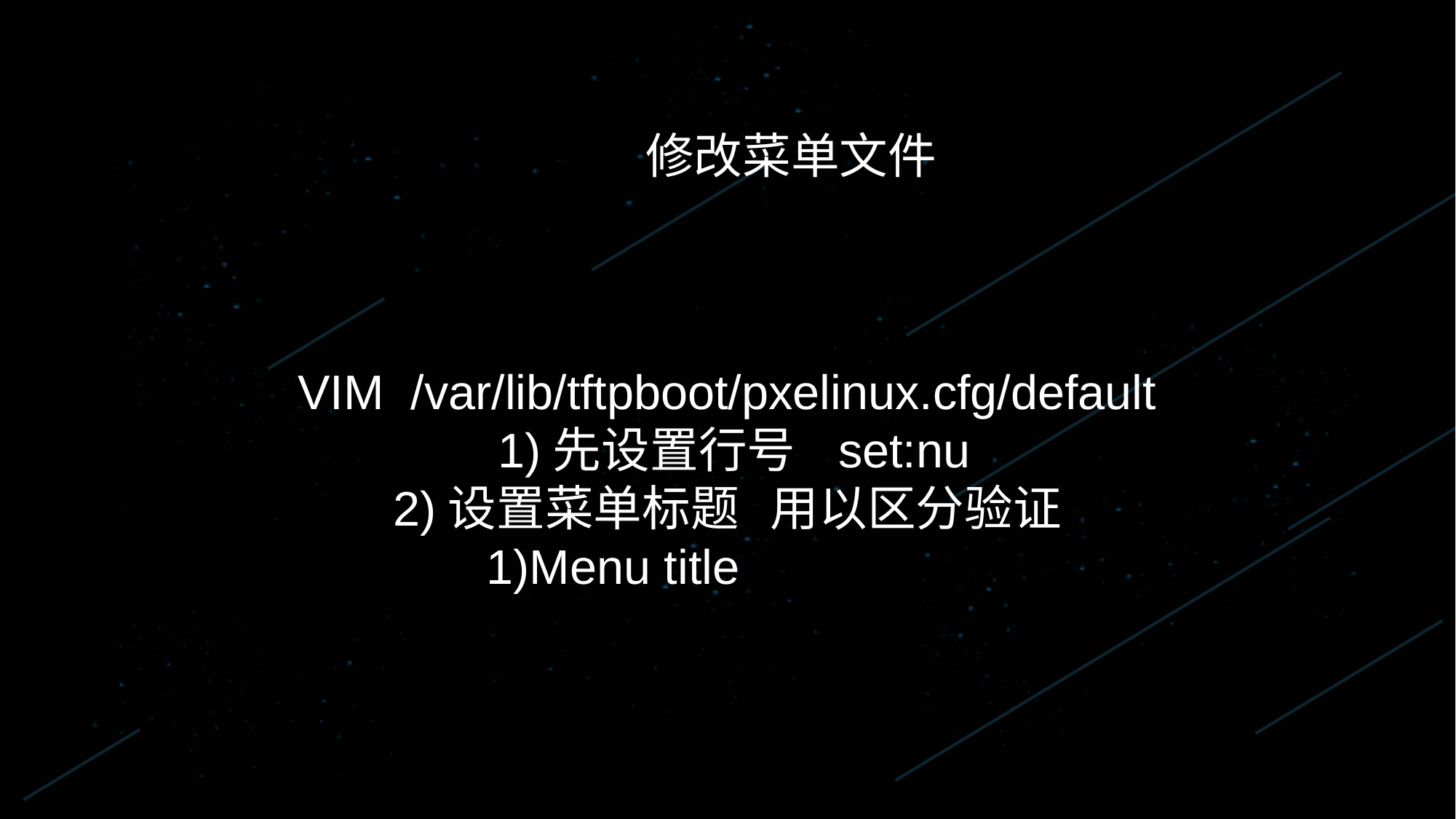

修改菜单文件

VIM  /var/lib/tftpboot/pxelinux.cfg/default
 1)先设置行号  set:nu
2)设置菜单标题  用以区分验证
1)Menu title